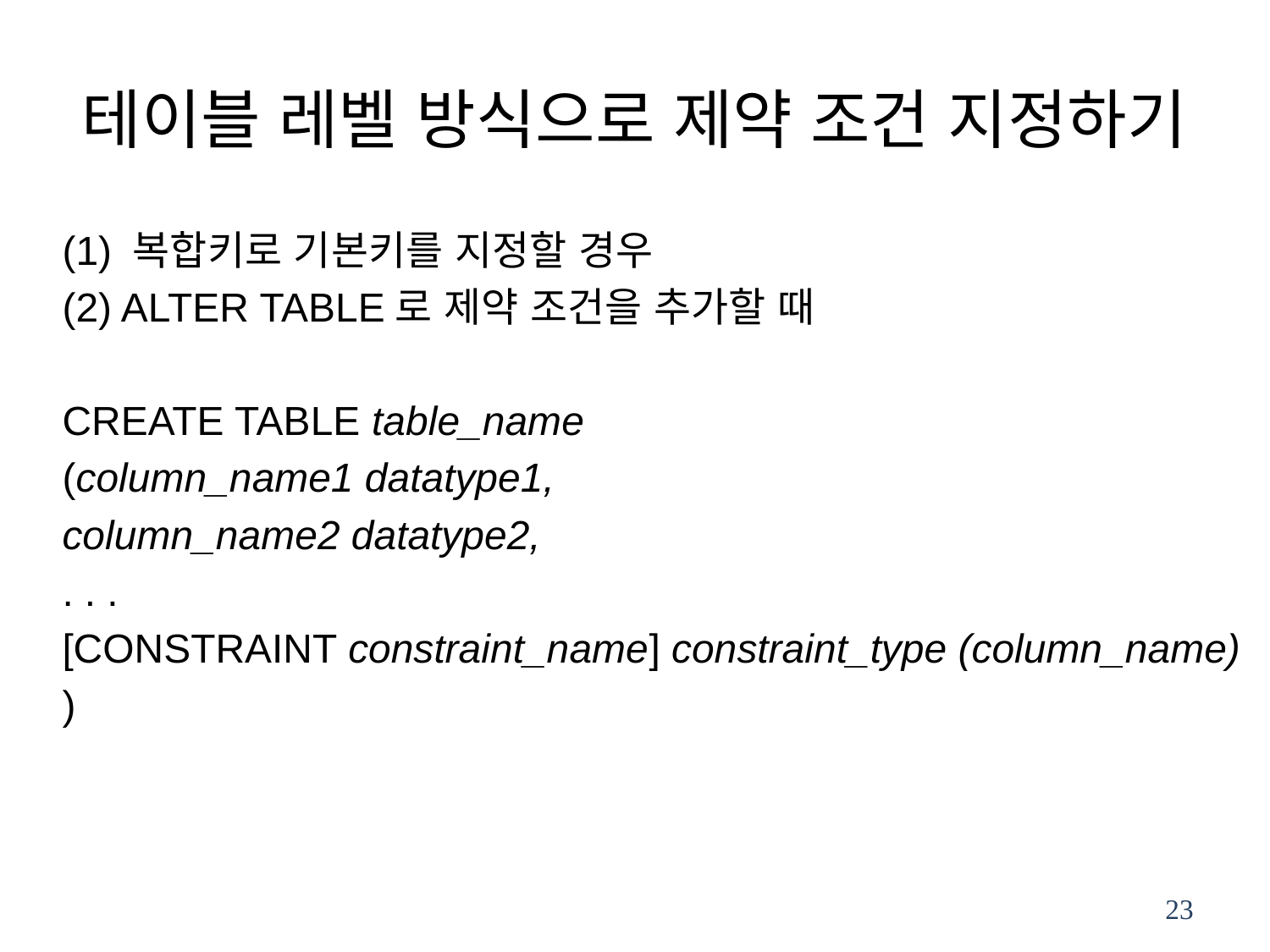

# 테이블 레벨 방식으로 제약 조건 지정하기
(1) 복합키로 기본키를 지정할 경우
(2) ALTER TABLE로 제약 조건을 추가할 때

CREATE TABLE table_name
(column_name1 datatype1,
column_name2 datatype2,
. . .
[CONSTRAINT constraint_name] constraint_type (column_name)
)

23